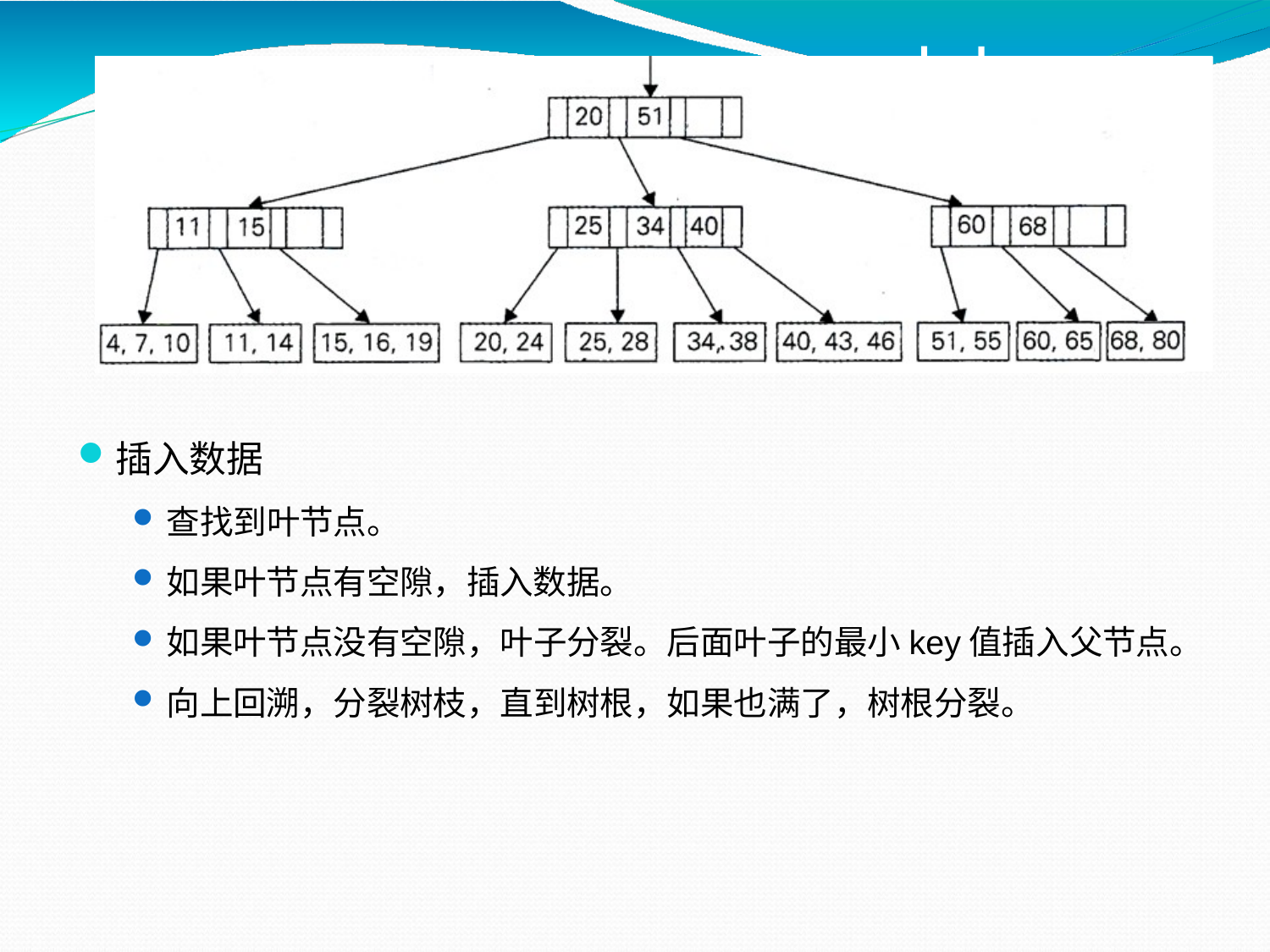

树

插入数据
查找到叶节点。
如果叶节点有空隙，插入数据。
如果叶节点没有空隙，叶子分裂。后面叶子的最小key值插入父节点。
向上回溯，分裂树枝，直到树根，如果也满了，树根分裂。